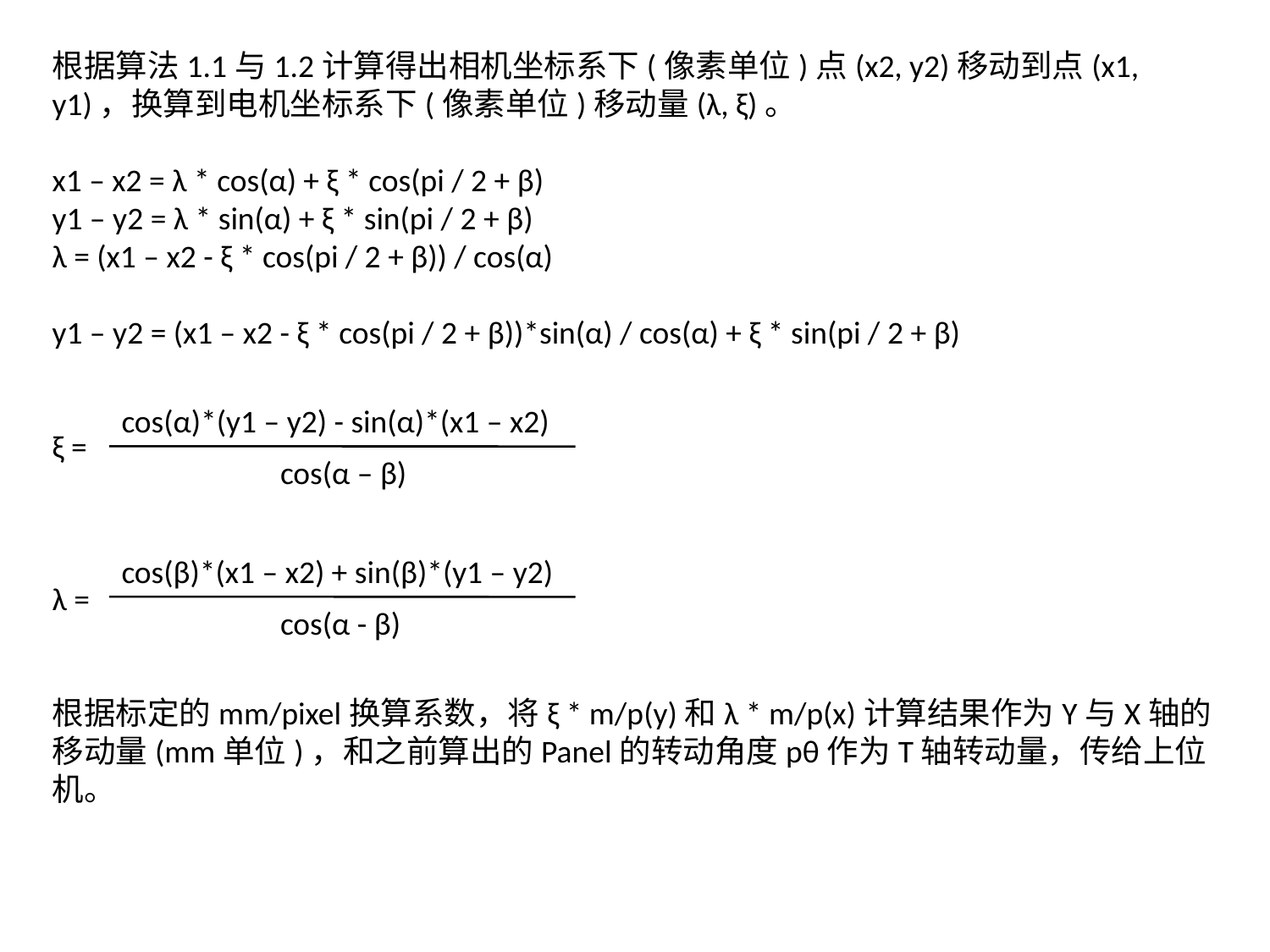

根据算法1.1与1.2计算得出相机坐标系下(像素单位)点(x2, y2)移动到点(x1, y1)，换算到电机坐标系下(像素单位)移动量(λ, ξ)。

x1 – x2 = λ * cos(α) + ξ * cos(pi / 2 + β)
y1 – y2 = λ * sin(α) + ξ * sin(pi / 2 + β)
λ = (x1 – x2 - ξ * cos(pi / 2 + β)) / cos(α)

y1 – y2 = (x1 – x2 - ξ * cos(pi / 2 + β))*sin(α) / cos(α) + ξ * sin(pi / 2 + β)

ξ =

λ =

根据标定的mm/pixel换算系数，将ξ * m/p(y)和λ * m/p(x)计算结果作为Y与X轴的移动量(mm单位)，和之前算出的Panel的转动角度pθ作为T轴转动量，传给上位机。

cos(α)*(y1 – y2) - sin(α)*(x1 – x2)
cos(α – β)
cos(β)*(x1 – x2) + sin(β)*(y1 – y2)
cos(α - β)